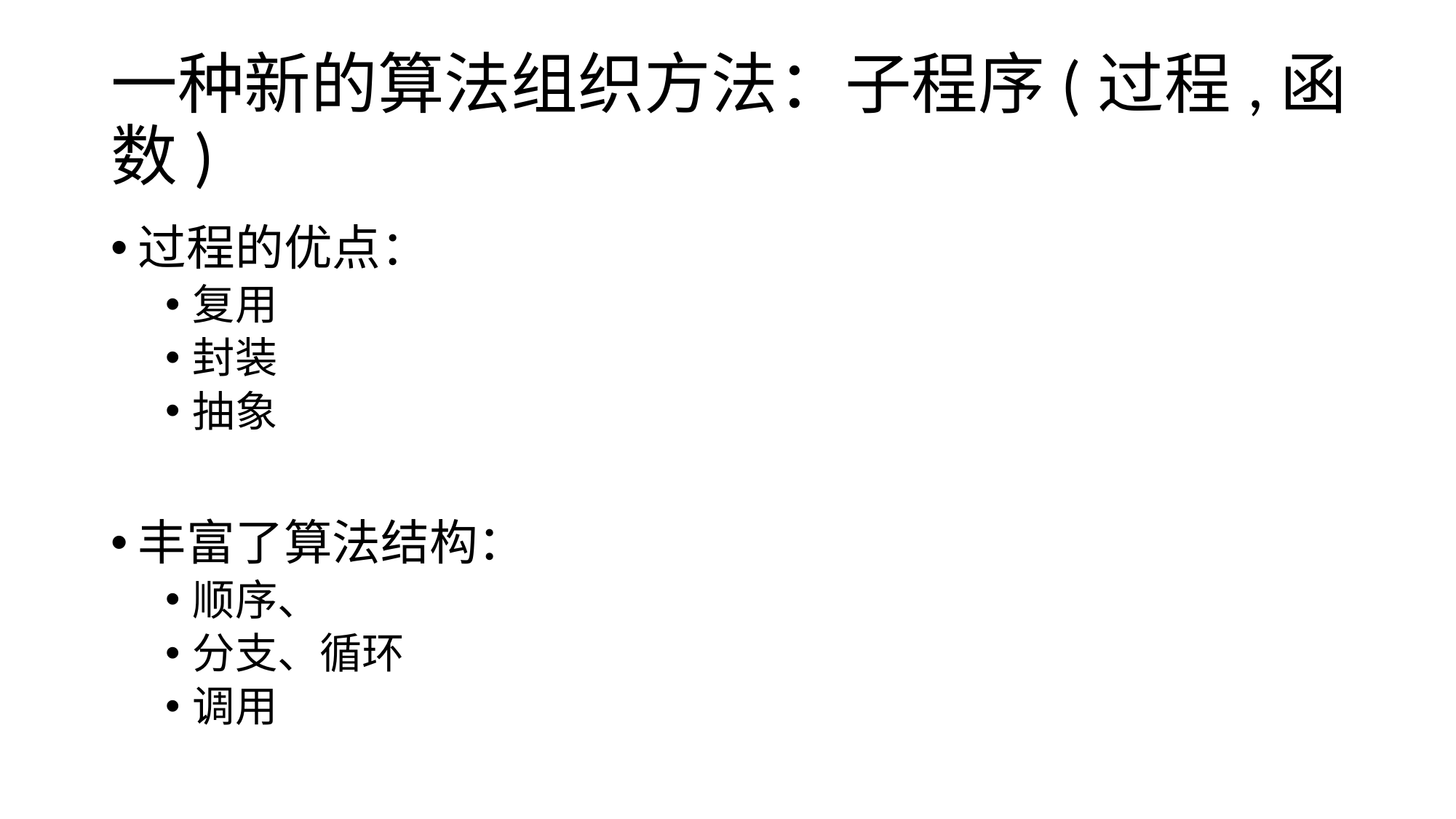

# 一种新的算法组织方法：子程序(过程,函数)
过程的优点：
复用
封装
抽象

丰富了算法结构：
顺序、
分支、循环
调用